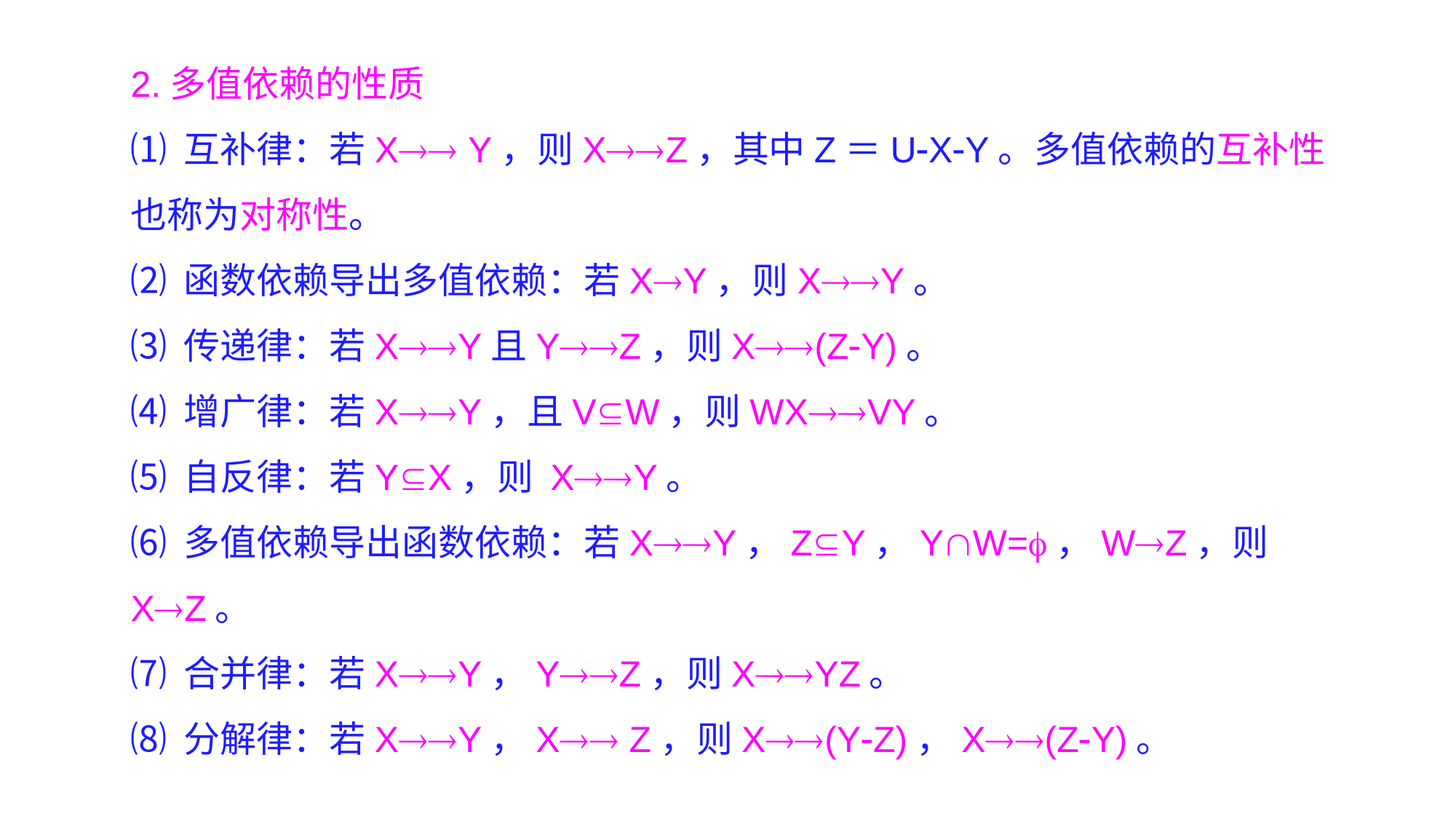

2.多值依赖的性质
⑴ 互补律：若X→→ Y，则X→→Z，其中Z＝U−X−Y。多值依赖的互补性也称为对称性。
⑵ 函数依赖导出多值依赖：若X→Y，则X→→Y。
⑶ 传递律：若X→→Y且Y→→Z，则X→→(Z−Y)。
⑷ 增广律：若X→→Y，且V⊆W，则WX→→VY。
⑸ 自反律：若Y⊆X，则 X→→Y。
⑹ 多值依赖导出函数依赖：若X→→Y，Z⊆Y，Y∩W=φ，W→Z，则 X→Z。
⑺ 合并律：若X→→Y，Y→→Z，则X→→YZ。
⑻ 分解律：若X→→Y，X→→ Z，则X→→(Y−Z)，X→→(Z−Y)。